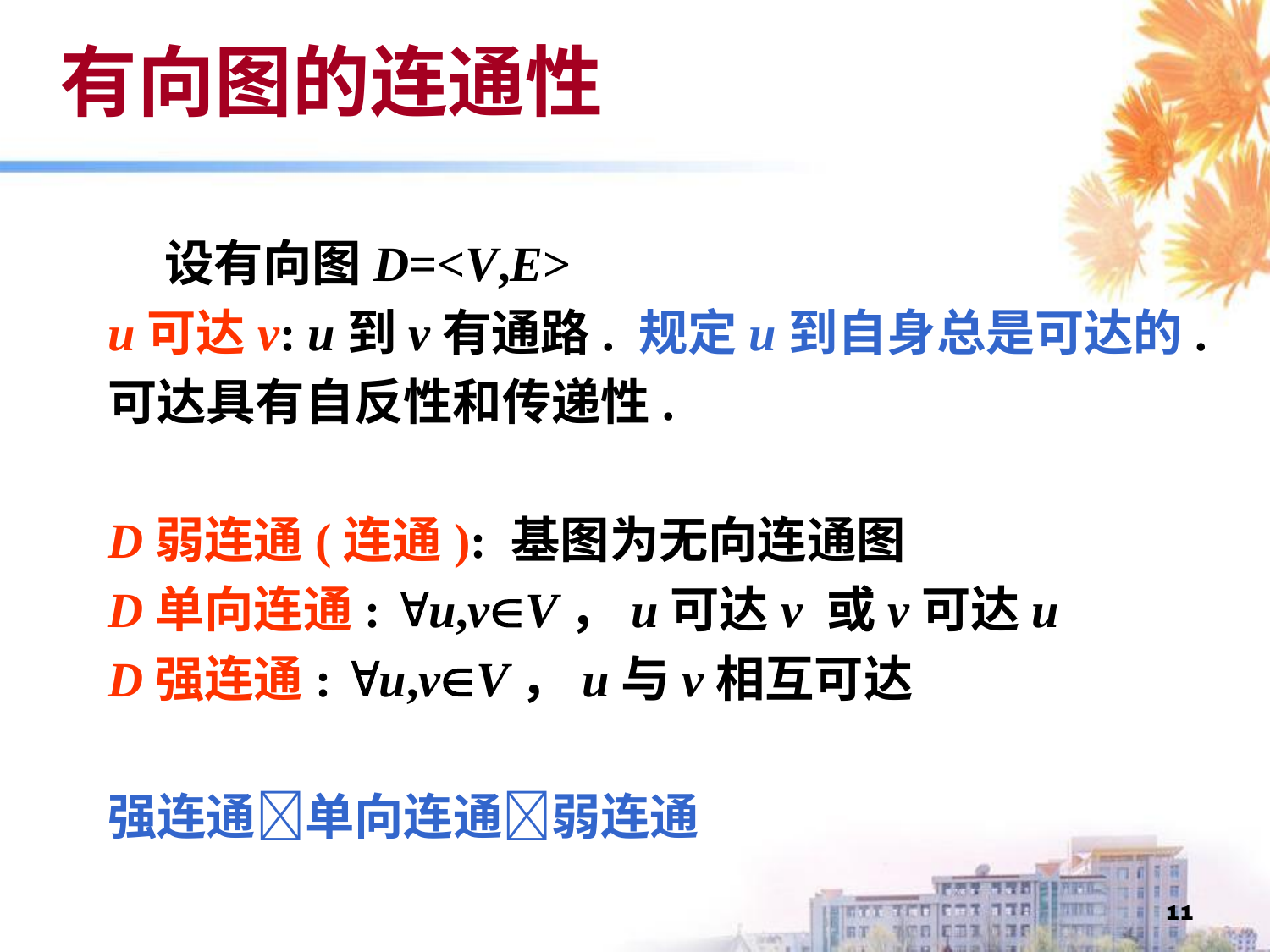

# 有向图的连通性
    设有向图D=<V,E>
u可达v: u到v有通路. 规定u到自身总是可达的.
可达具有自反性和传递性.

D弱连通(连通): 基图为无向连通图
D单向连通: ∀u,v∈V，u可达v 或v可达u
D强连通: ∀u,v∈V，u与v相互可达

强连通⇒单向连通⇒弱连通
11